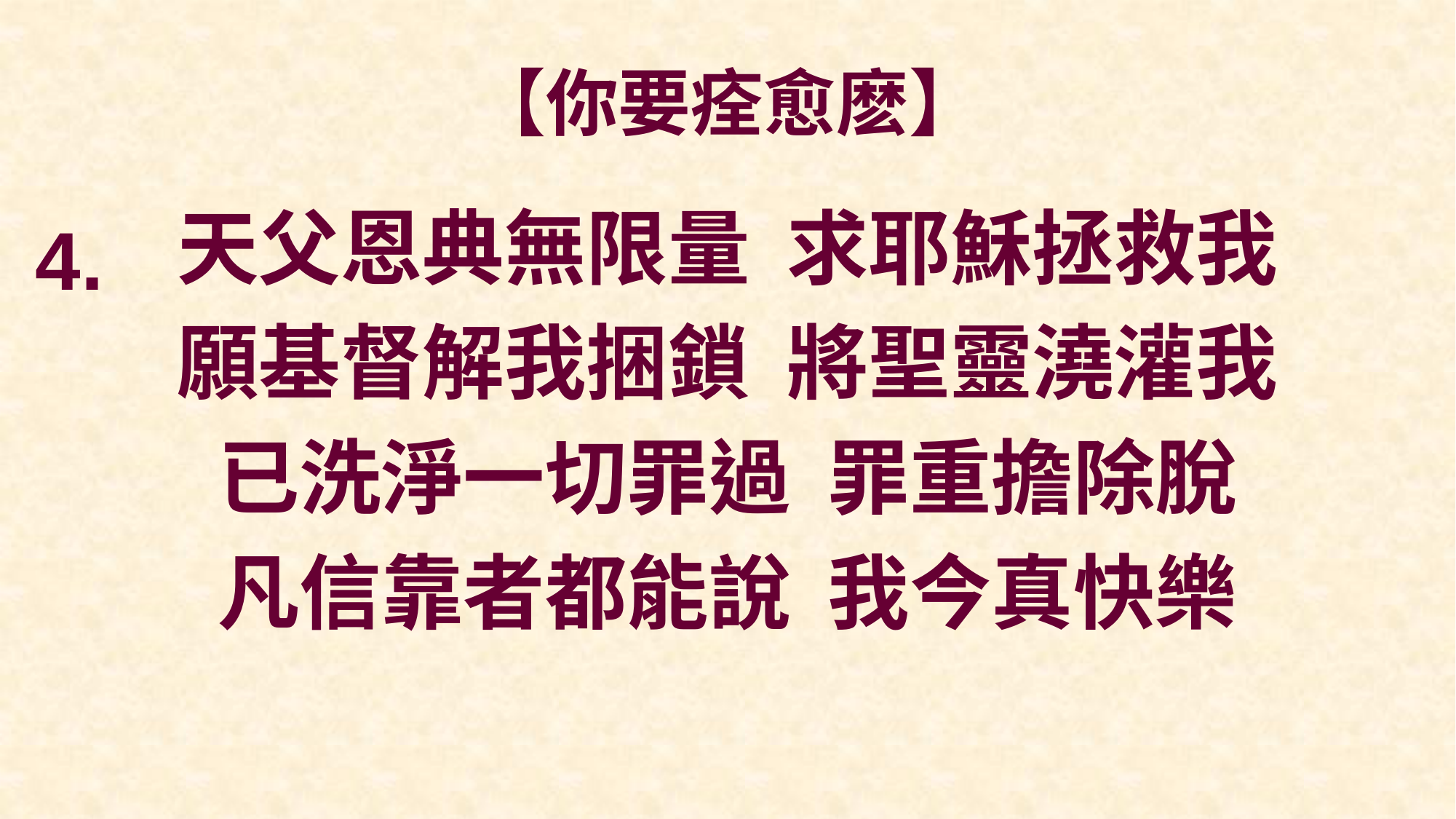

# 【你要痊愈麽】
天父恩典無限量  求耶穌拯救我
願基督解我捆鎖  將聖靈澆灌我
已洗淨一切罪過  罪重擔除脫
凡信靠者都能說  我今真快樂
4.